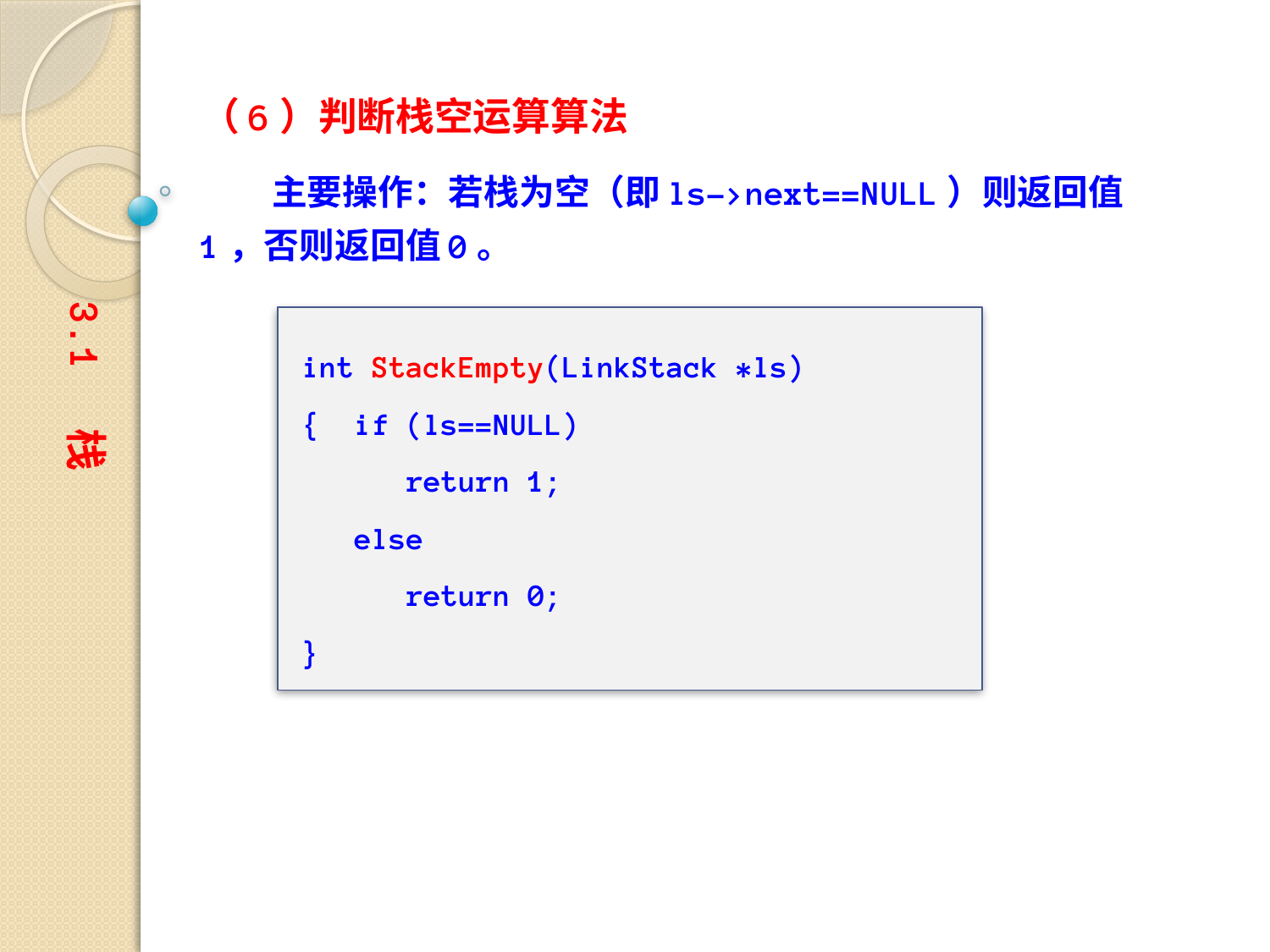

（6）判断栈空运算算法
　　主要操作：若栈为空（即ls->next==NULL）则返回值1，否则返回值0。
3.1  栈
int StackEmpty(LinkStack *ls)
{  if (ls==NULL)
      return 1;
   else
      return 0;
}